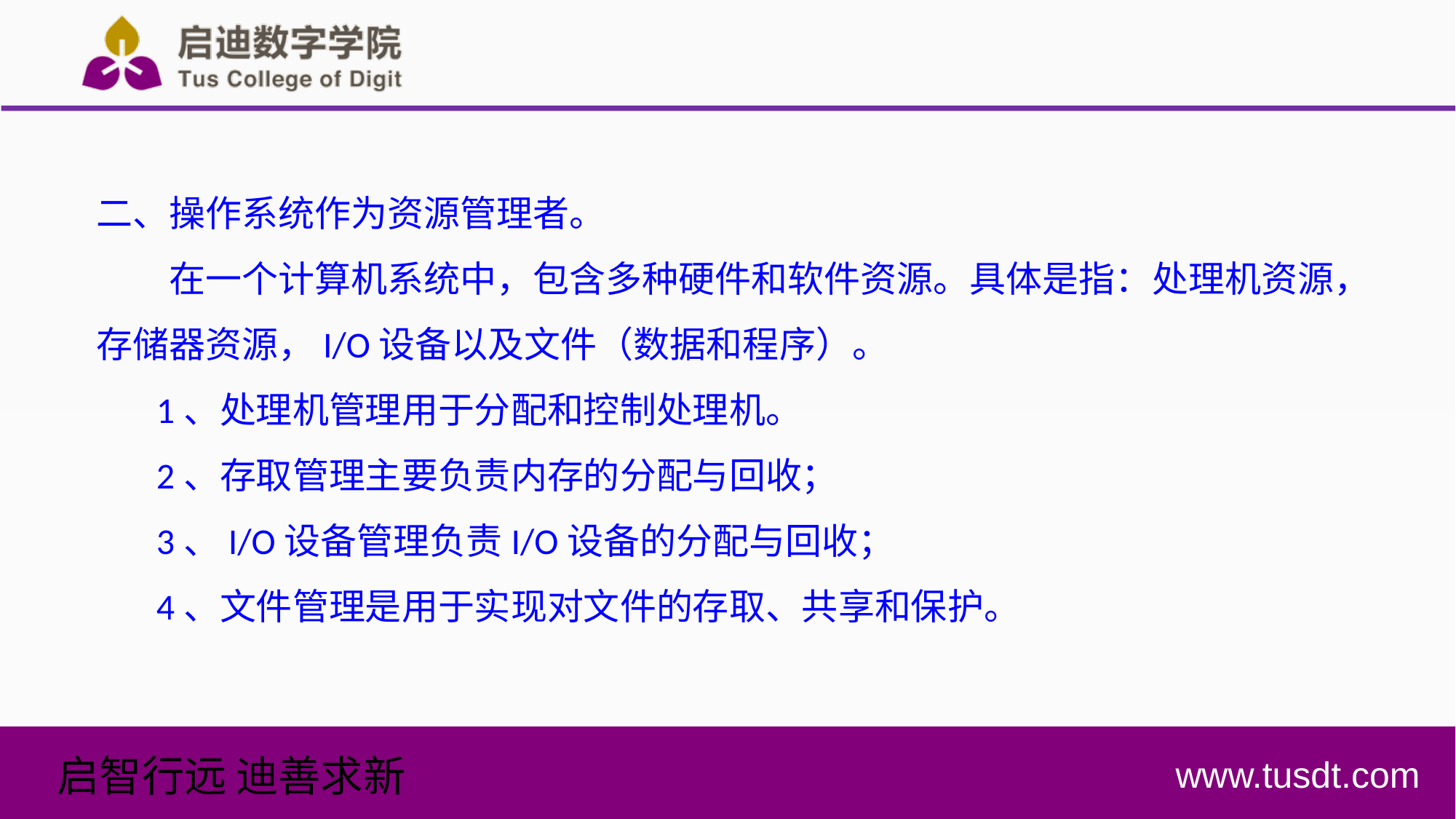

二、操作系统作为资源管理者。
在一个计算机系统中，包含多种硬件和软件资源。具体是指：处理机资源，存储器资源，I/O设备以及文件（数据和程序）。
1、处理机管理用于分配和控制处理机。
2、存取管理主要负责内存的分配与回收；
3、I/O设备管理负责I/O设备的分配与回收；
4、文件管理是用于实现对文件的存取、共享和保护。